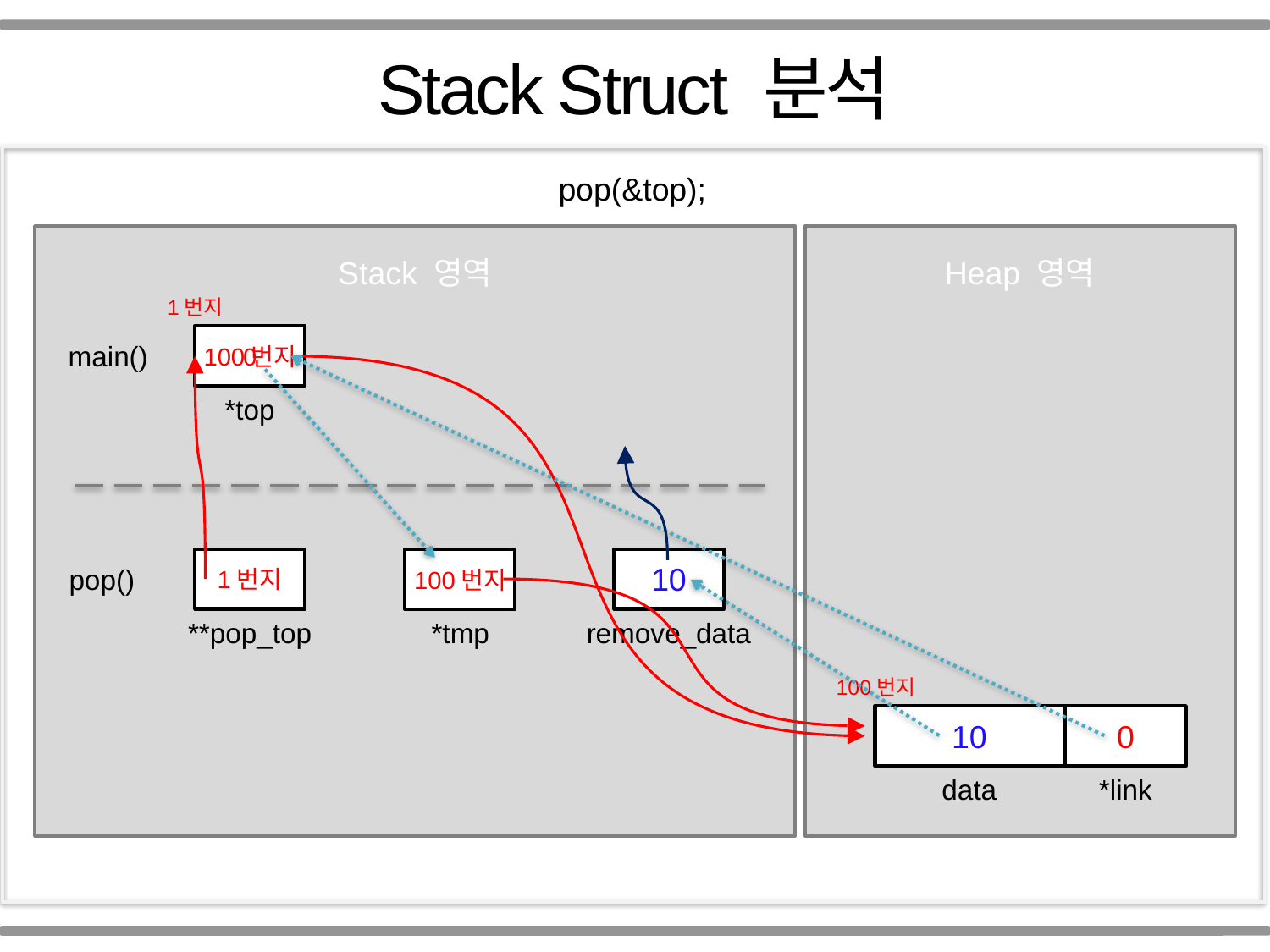

Part 01

Stack Struct 분석

pop(&top);

Stack 영역

Heap 영역
1번지

main()
0
100번지
*top

**pop_top

remove_data

*tmp
10
pop()
1번지
100번지
100번지

data
*link
10
0